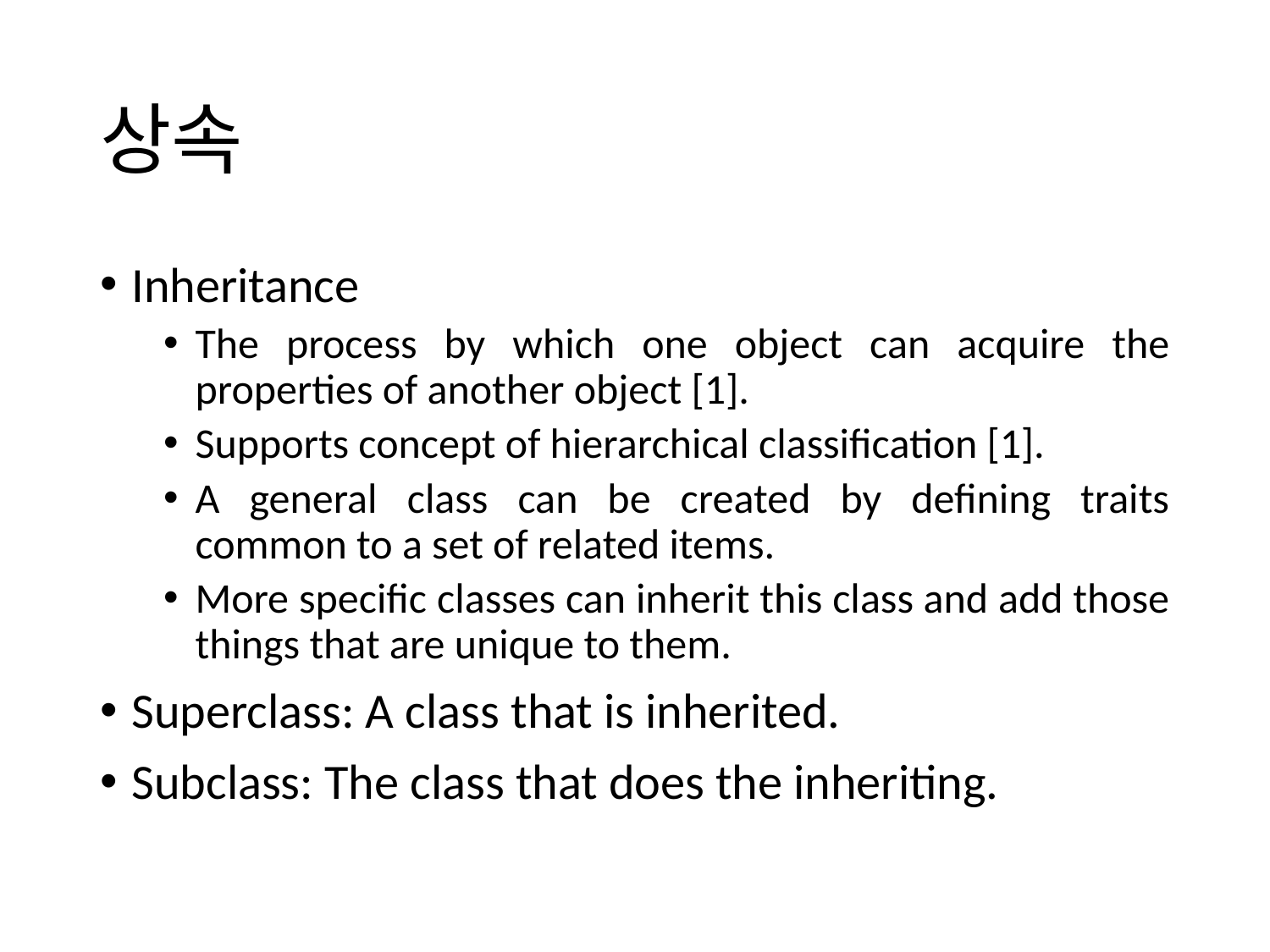

# 상속
Inheritance
The process by which one object can acquire the properties of another object [1].
Supports concept of hierarchical classification [1].
A general class can be created by defining traits common to a set of related items.
More specific classes can inherit this class and add those things that are unique to them.
Superclass: A class that is inherited.
Subclass: The class that does the inheriting.